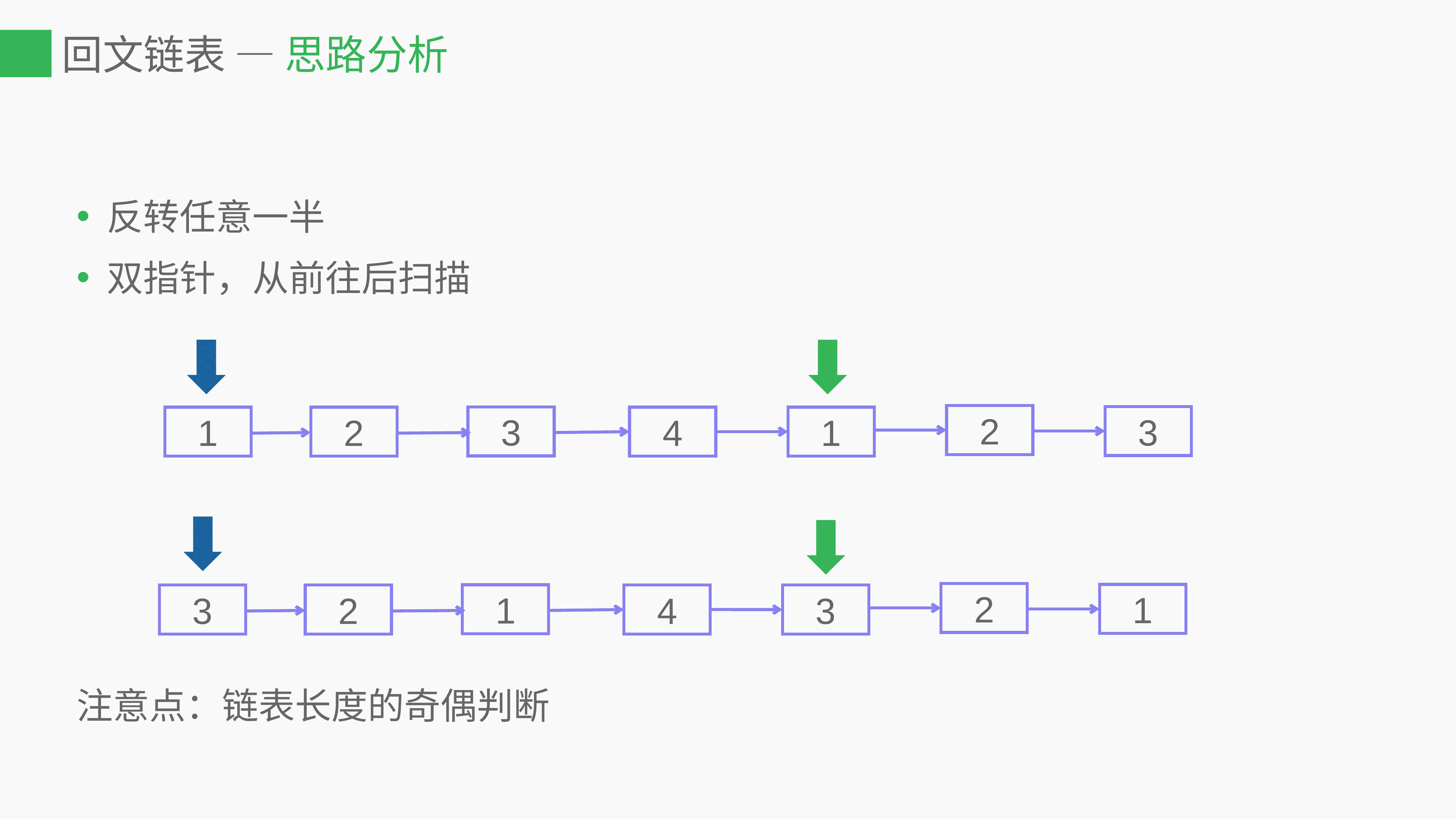

# 回文链表 — 思路分析
反转任意一半
双指针，从前往后扫描

注意点：链表长度的奇偶判断

2
3
3
4
1
2
1

2
1
1
4
3
2
3